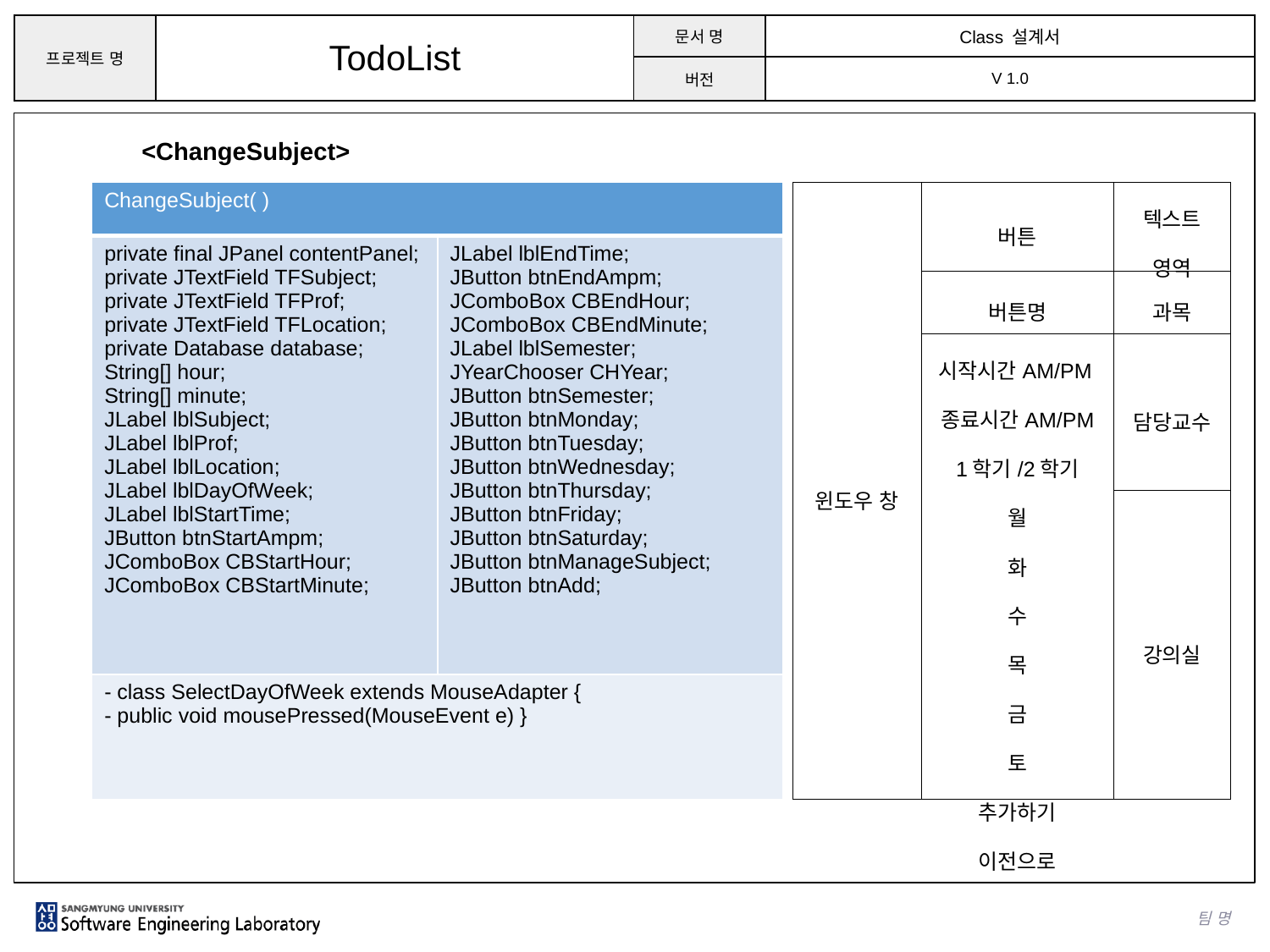

<ChangeSubject>
| ChangeSubject( ) |  |
| --- | --- |
| private final JPanel contentPanel; private JTextField TFSubject; private JTextField TFProf; private JTextField TFLocation; private Database database; String[] hour; String[] minute; JLabel lblSubject; JLabel lblProf; JLabel lblLocation; JLabel lblDayOfWeek; JLabel lblStartTime; JButton btnStartAmpm; JComboBox CBStartHour; JComboBox CBStartMinute; | JLabel lblEndTime; JButton btnEndAmpm; JComboBox CBEndHour; JComboBox CBEndMinute; JLabel lblSemester; JYearChooser CHYear; JButton btnSemester; JButton btnMonday; JButton btnTuesday; JButton btnWednesday; JButton btnThursday; JButton btnFriday; JButton btnSaturday; JButton btnManageSubject; JButton btnAdd; |
| - class SelectDayOfWeek extends MouseAdapter { - public void mousePressed(MouseEvent e) } |  |
| 윈도우 창 | 버튼 | 텍스트 영역 |
| --- | --- | --- |
|  | 버튼명 | 과목 |
|  | 시작시간AM/PM종료시간AM/PM 1학기/2학기 월 화 수 목 금 토 추가하기 이전으로 | 담당교수 |
|  |  | 강의실 |
팀 명